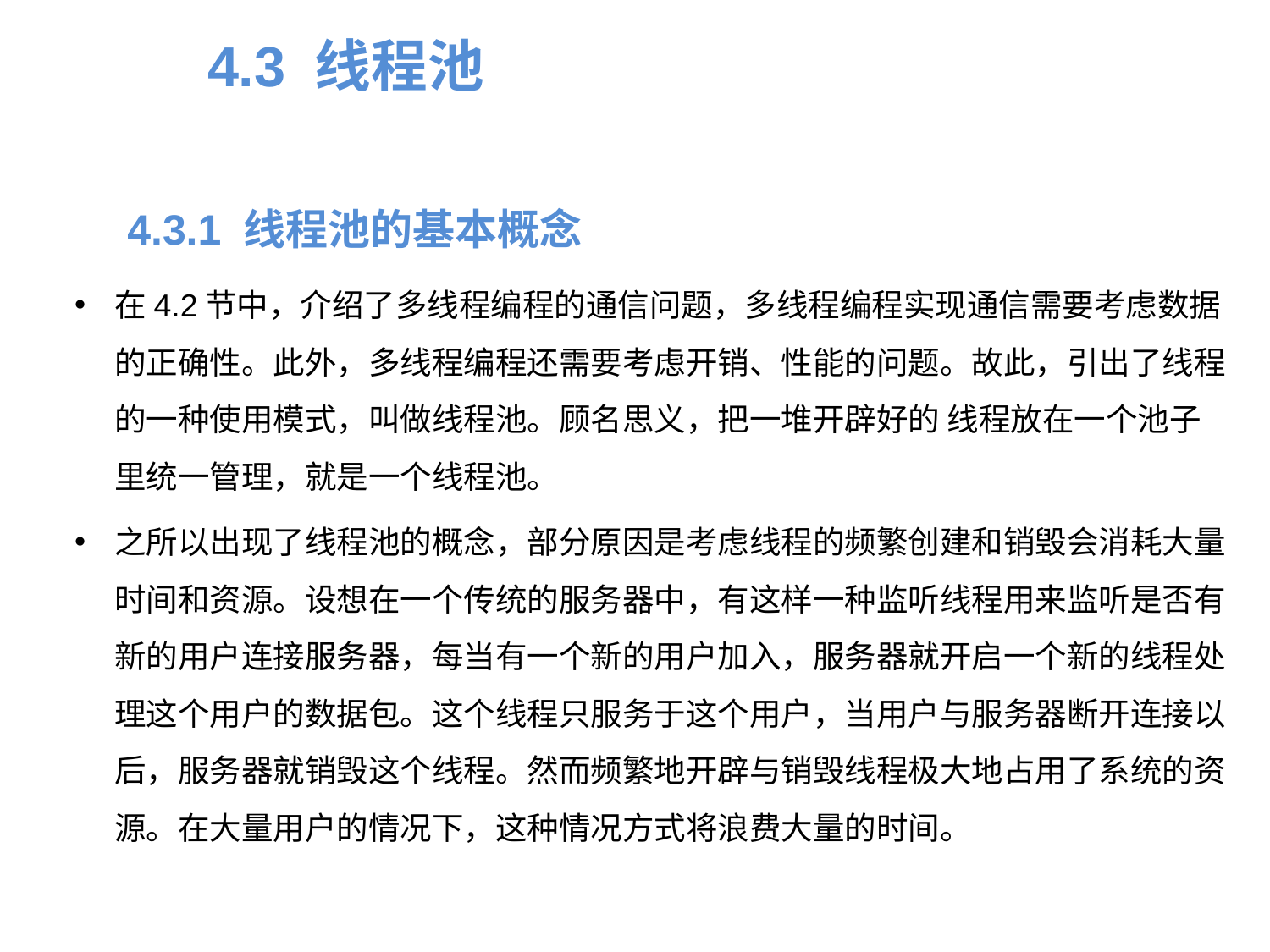

4.3 线程池
4.3.1 线程池的基本概念
在4.2节中，介绍了多线程编程的通信问题，多线程编程实现通信需要考虑数据的正确性。此外，多线程编程还需要考虑开销、性能的问题。故此，引出了线程的一种使用模式，叫做线程池。顾名思义，把一堆开辟好的 线程放在一个池子里统一管理，就是一个线程池。
之所以出现了线程池的概念，部分原因是考虑线程的频繁创建和销毁会消耗大量时间和资源。设想在一个传统的服务器中，有这样一种监听线程用来监听是否有新的用户连接服务器，每当有一个新的用户加入，服务器就开启一个新的线程处理这个用户的数据包。这个线程只服务于这个用户，当用户与服务器断开连接以后，服务器就销毁这个线程。然而频繁地开辟与销毁线程极大地占用了系统的资源。在大量用户的情况下，这种情况方式将浪费大量的时间。